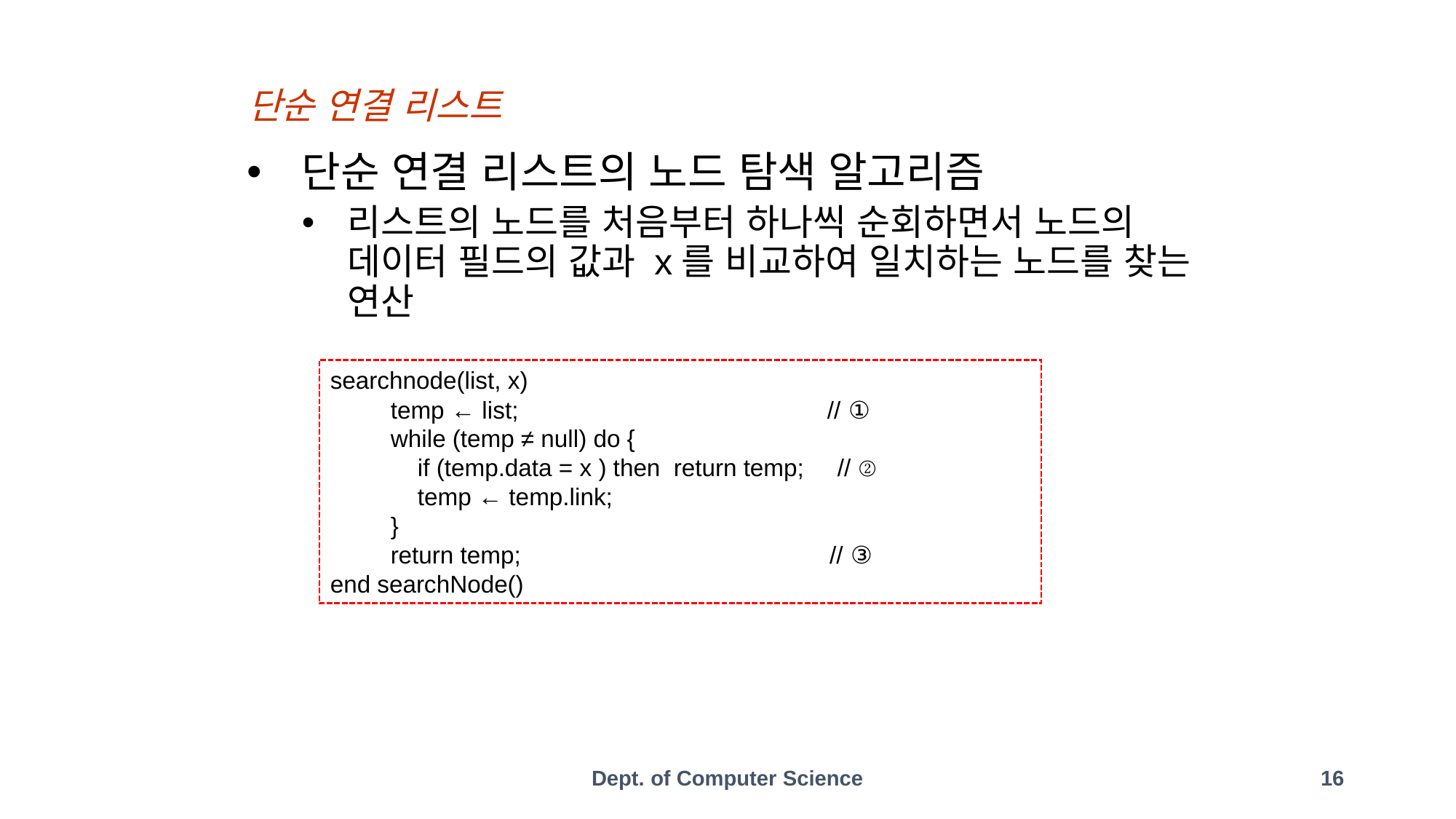

단순 연결 리스트
단순 연결 리스트의 노드 탐색 알고리즘
리스트의 노드를 처음부터 하나씩 순회하면서 노드의 데이터 필드의 값과 x를 비교하여 일치하는 노드를 찾는 연산
searchnode(list, x)
         temp ← list;                                              // ①
         while (temp ≠ null) do {
             if (temp.data = x ) then  return temp;     // ②
             temp ← temp.link;
         }
         return temp;                                              // ③
end searchNode()
Dept. of Computer Science
16